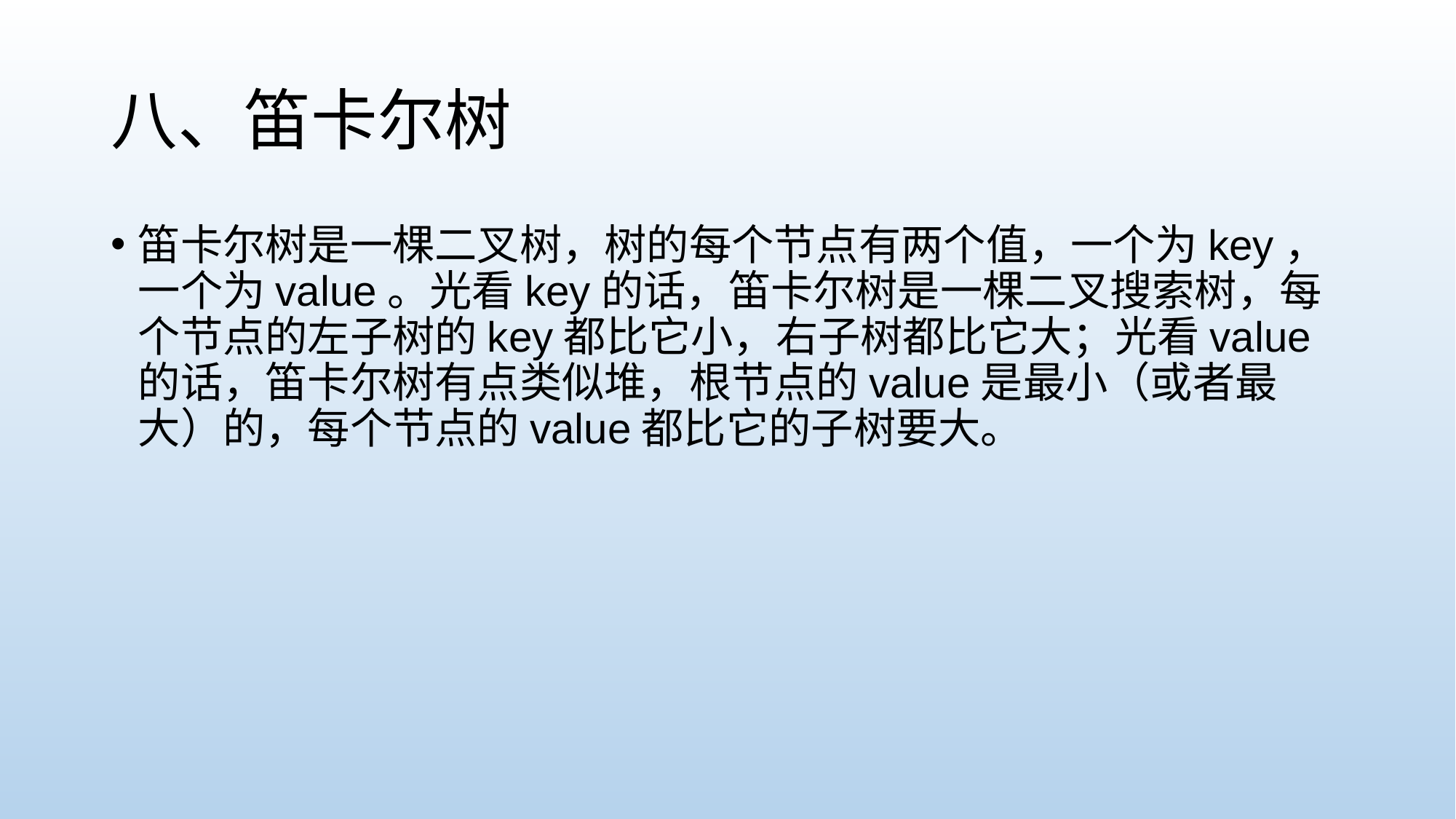

# 八、笛卡尔树
笛卡尔树是一棵二叉树，树的每个节点有两个值，一个为key，一个为value。光看key的话，笛卡尔树是一棵二叉搜索树，每个节点的左子树的key都比它小，右子树都比它大；光看value的话，笛卡尔树有点类似堆，根节点的value是最小（或者最大）的，每个节点的value都比它的子树要大。